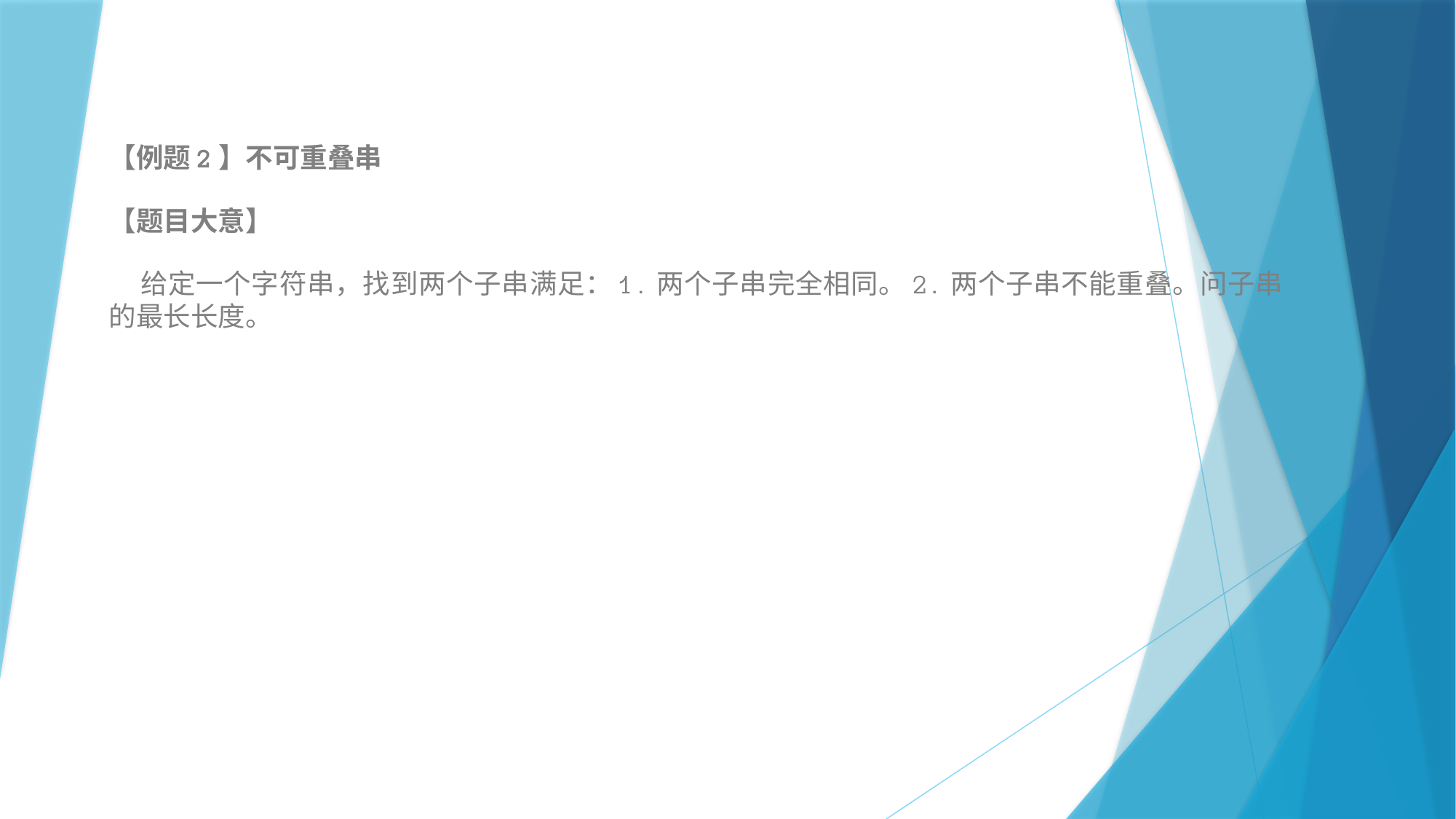

【例题2】不可重叠串
【题目大意】
给定一个字符串，找到两个子串满足：1.两个子串完全相同。2.两个子串不能重叠。问子串的最长长度。